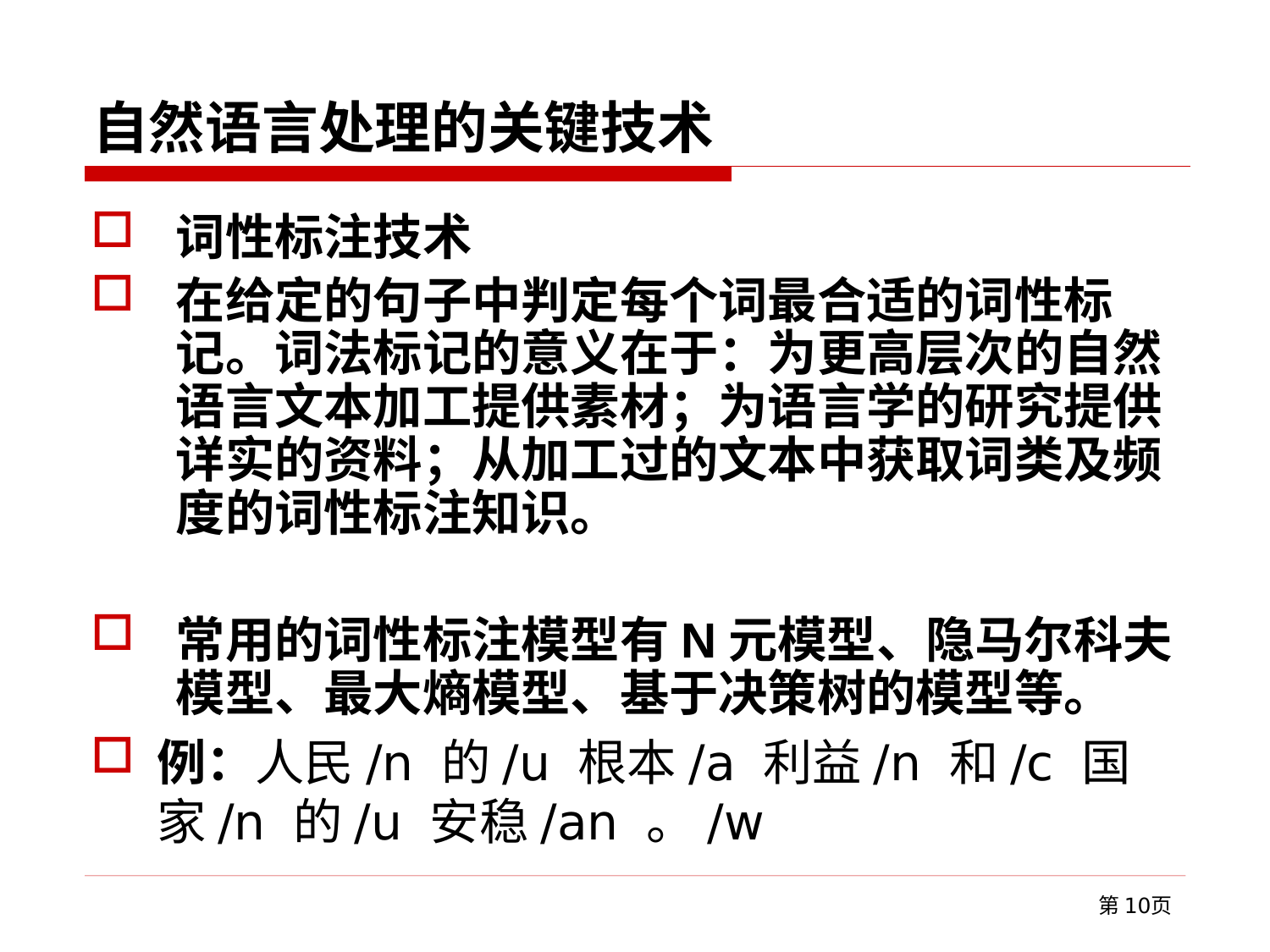

# 自然语言处理的关键技术
词性标注技术
在给定的句子中判定每个词最合适的词性标记。词法标记的意义在于：为更高层次的自然语言文本加工提供素材；为语言学的研究提供详实的资料；从加工过的文本中获取词类及频度的词性标注知识。

常用的词性标注模型有N元模型、隐马尔科夫模型、最大熵模型、基于决策树的模型等。
例：人民/n 的/u 根本/a 利益/n 和/c 国家/n 的/u 安稳/an 。/w

10